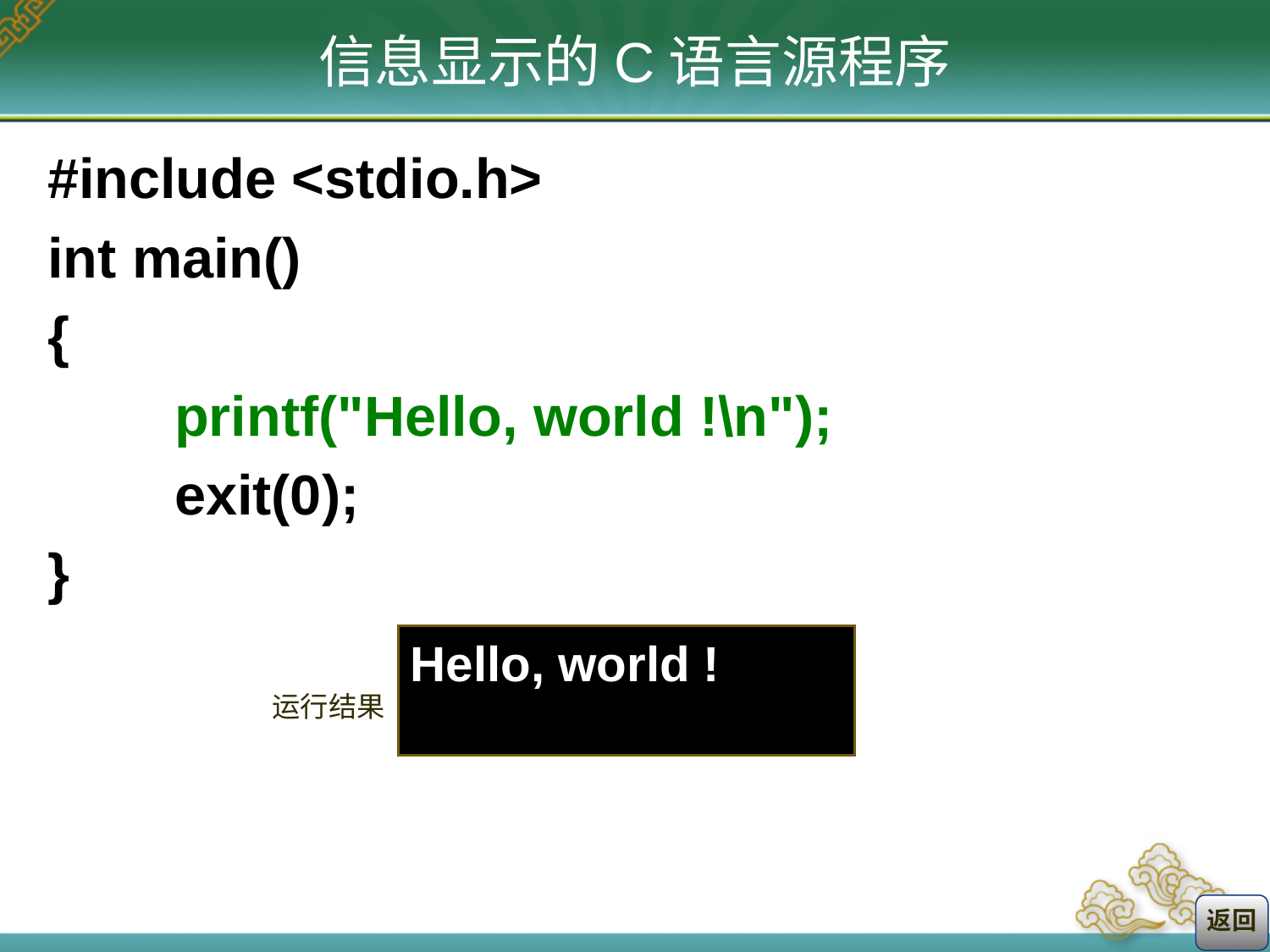

信息显示的C语言源程序
#include <stdio.h>
int main()
{
	printf("Hello, world !\n");
	exit(0);
}
Hello, world !
运行结果
返回